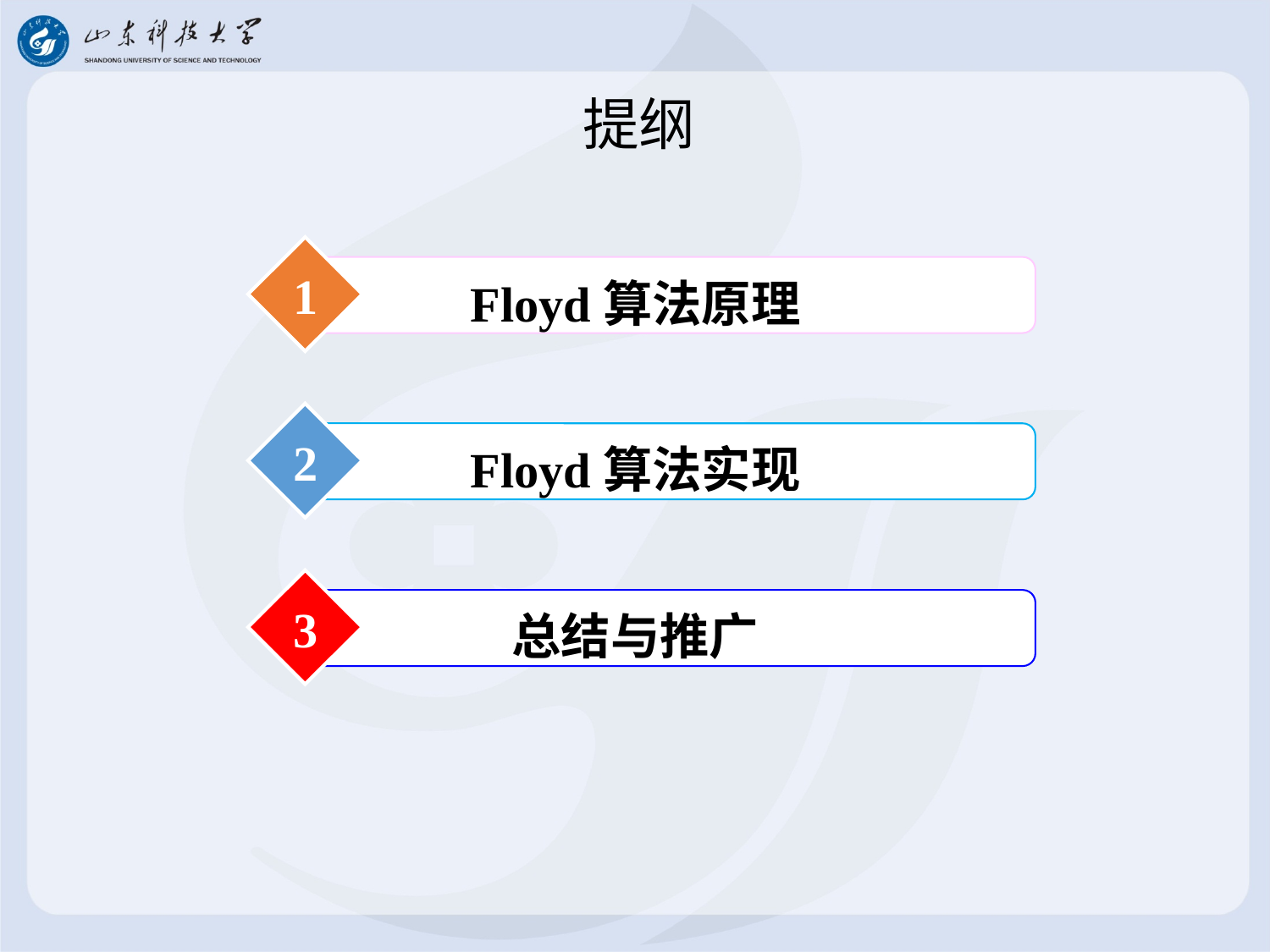

# 提纲

1
Floyd算法原理

2
Floyd算法实现

3
总结与推广